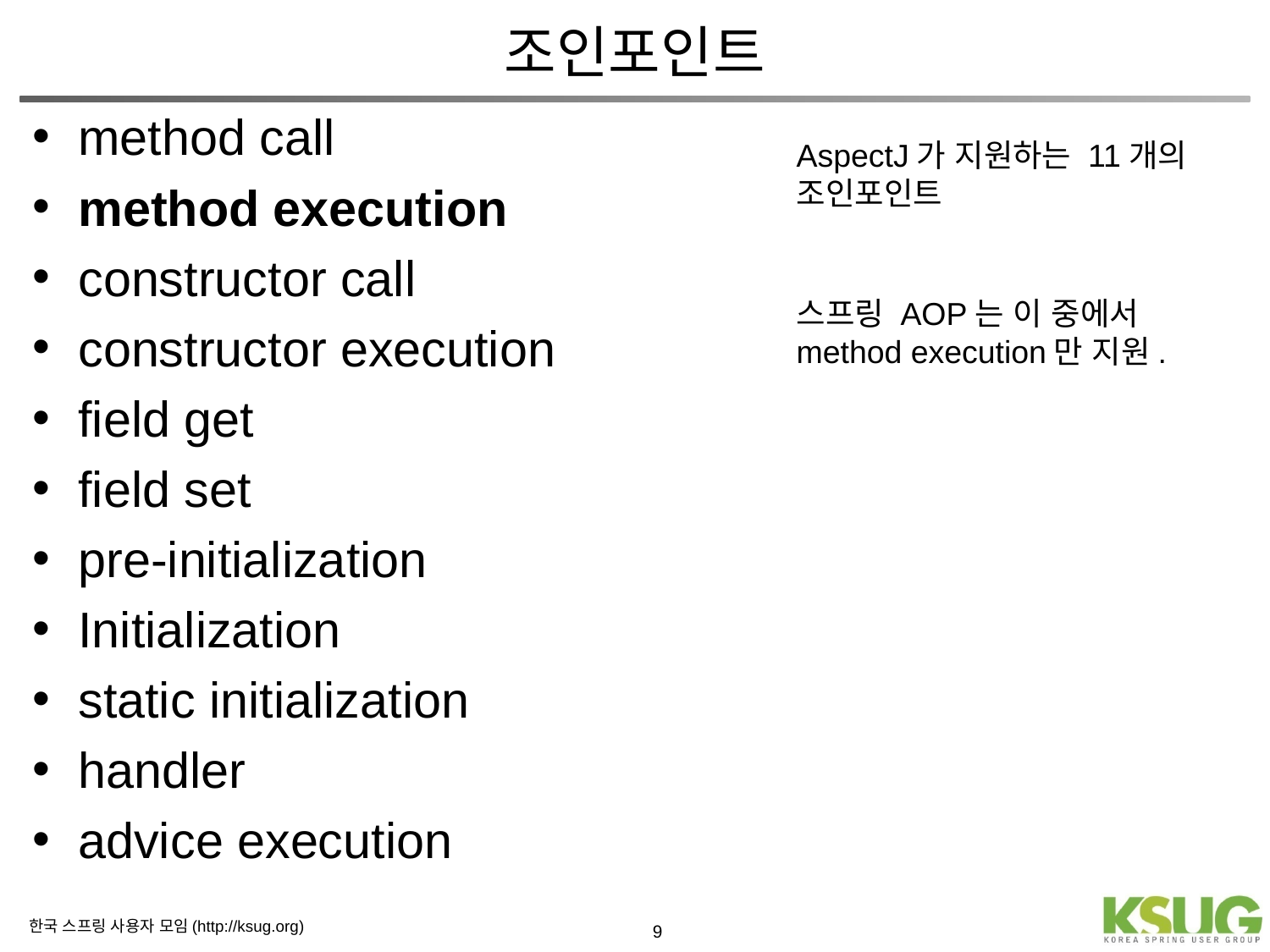

# 조인포인트
method call
method execution
constructor call
constructor execution
field get
field set
pre-initialization
Initialization
static initialization
handler
advice execution
AspectJ가 지원하는 11개의 조인포인트
스프링 AOP는 이 중에서 method execution만 지원.